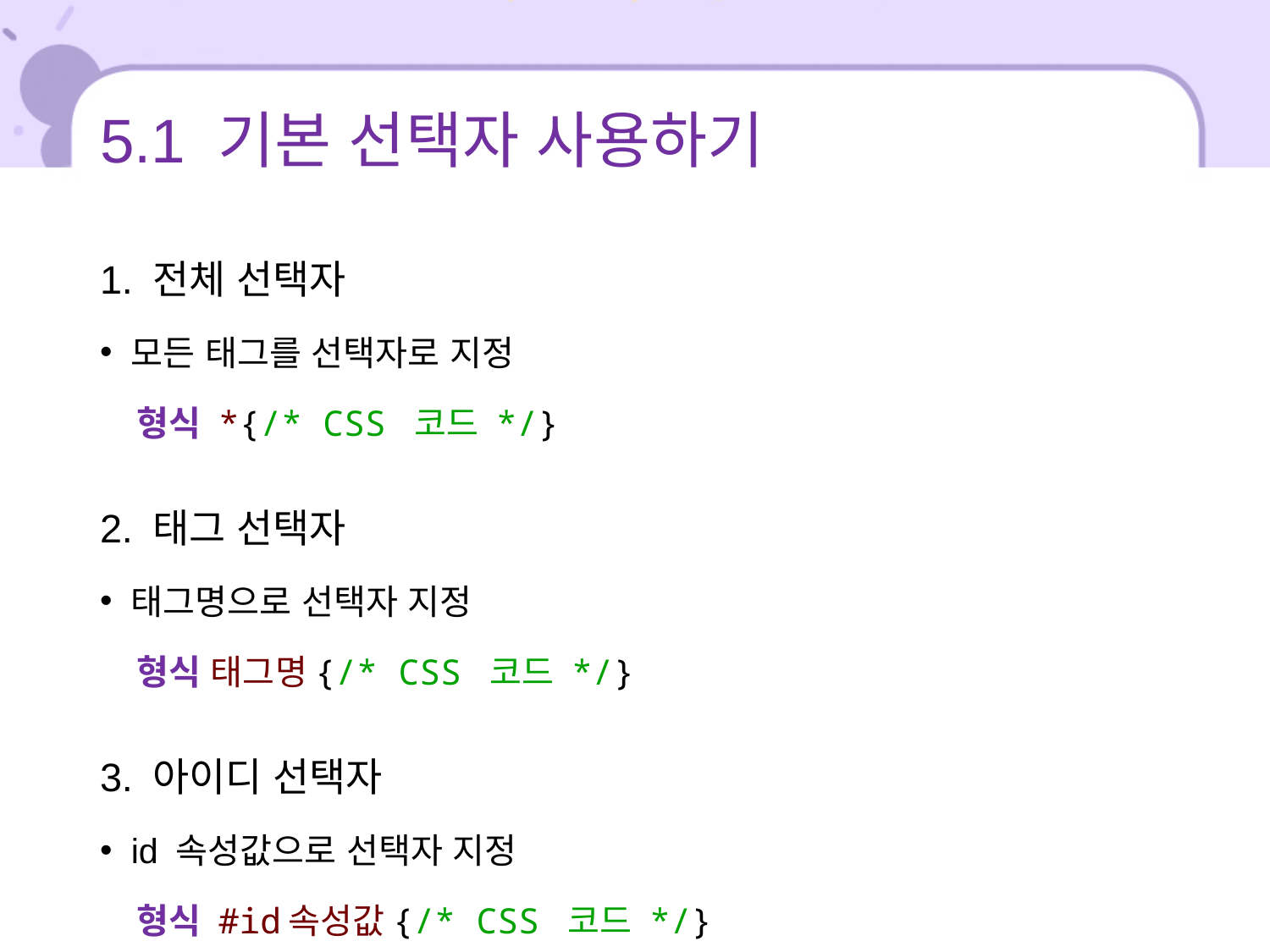

# 5.1 기본 선택자 사용하기
1. 전체 선택자
모든 태그를 선택자로 지정
   형식 *{/* CSS 코드 */}

2. 태그 선택자
태그명으로 선택자 지정
   형식 태그명{/* CSS 코드 */}

3. 아이디 선택자
id 속성값으로 선택자 지정
   형식 #id속성값{/* CSS 코드 */}